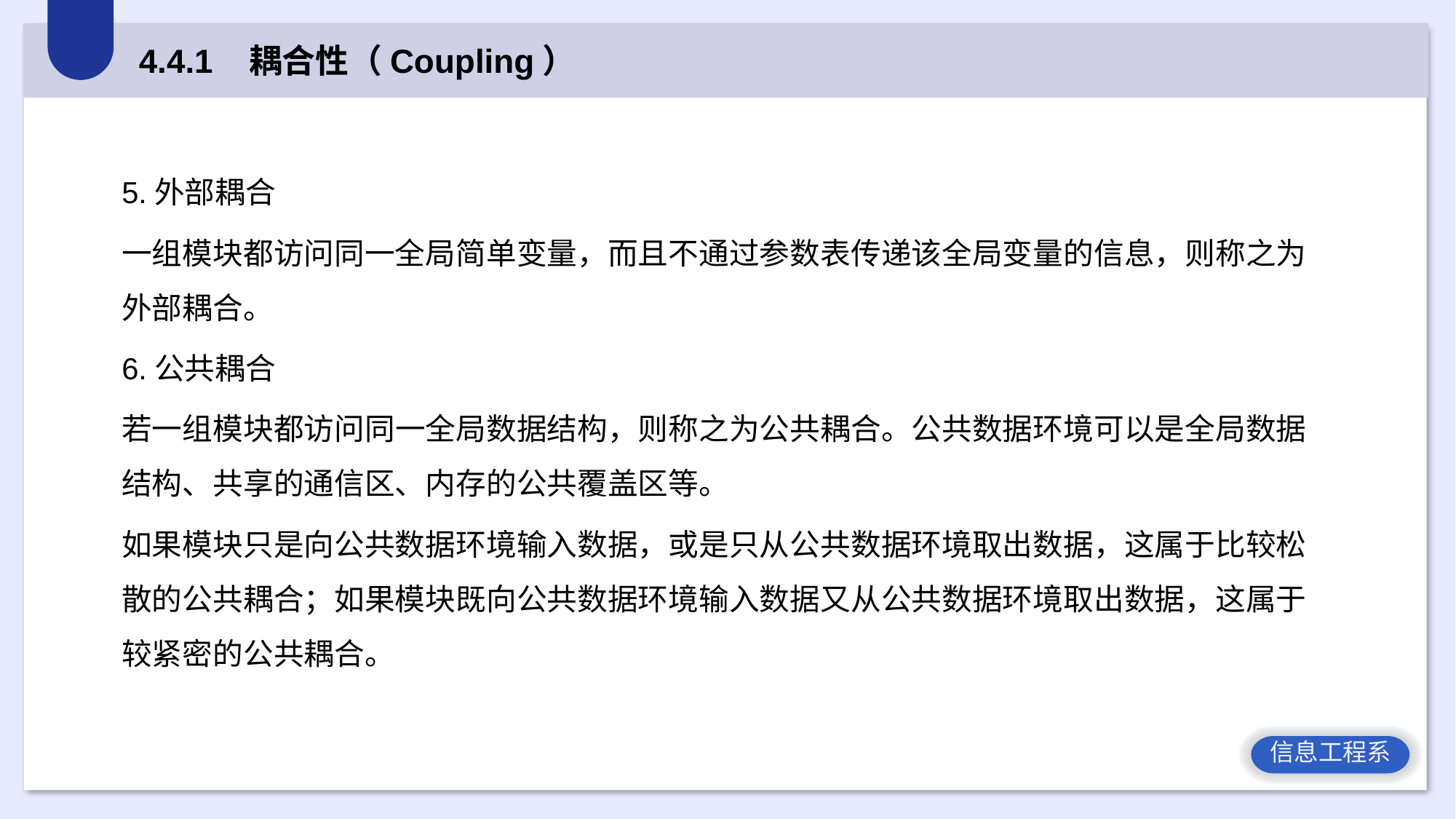

4.4.1   耦合性（Coupling）
5.外部耦合
一组模块都访问同一全局简单变量，而且不通过参数表传递该全局变量的信息，则称之为外部耦合。
6.公共耦合
若一组模块都访问同一全局数据结构，则称之为公共耦合。公共数据环境可以是全局数据结构、共享的通信区、内存的公共覆盖区等。
如果模块只是向公共数据环境输入数据，或是只从公共数据环境取出数据，这属于比较松散的公共耦合；如果模块既向公共数据环境输入数据又从公共数据环境取出数据，这属于较紧密的公共耦合。